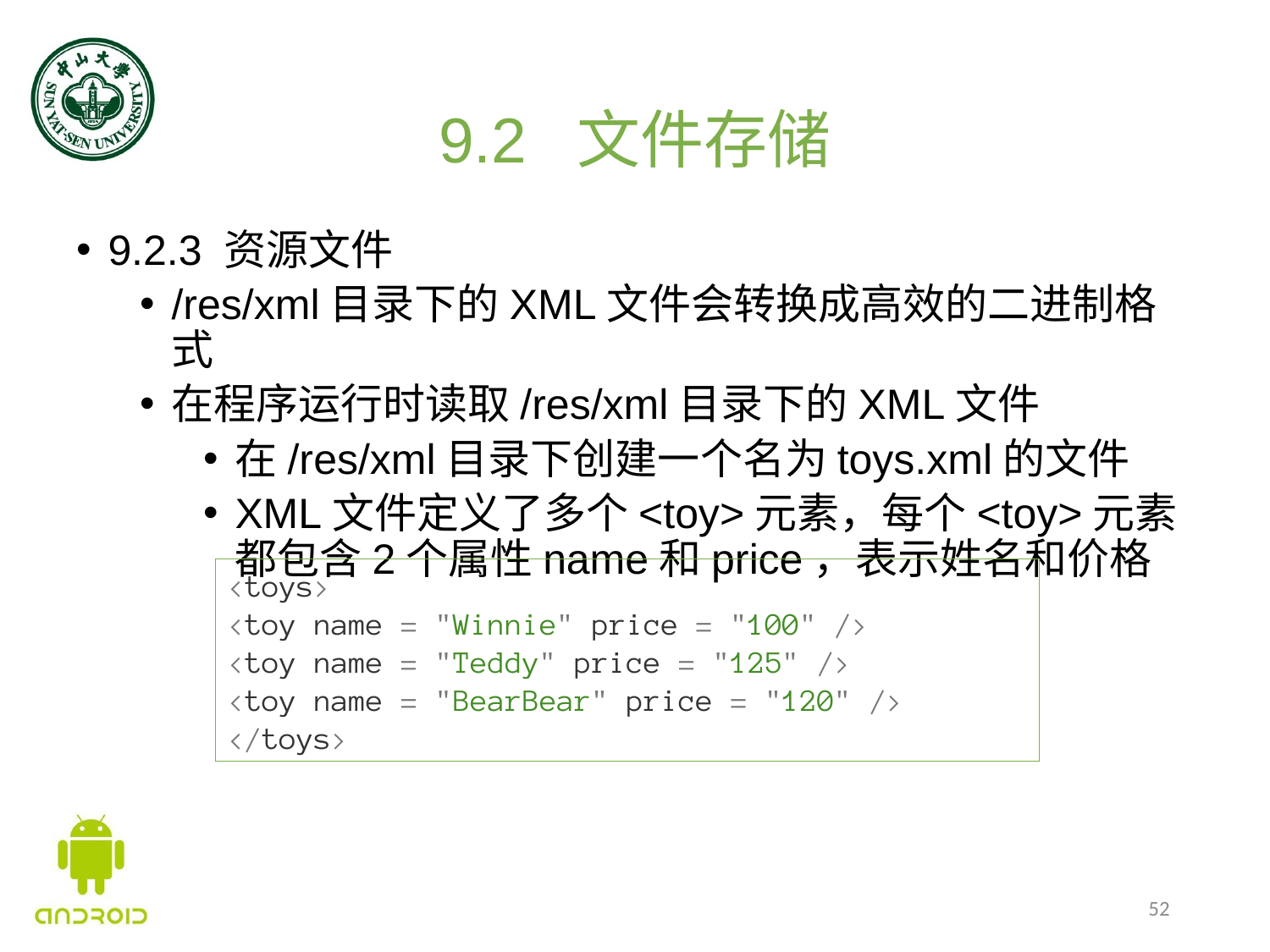

# 9.2  文件存储
9.2.3 资源文件
/res/xml目录下的XML文件会转换成高效的二进制格式
在程序运行时读取/res/xml目录下的XML文件
在/res/xml目录下创建一个名为toys.xml的文件
XML文件定义了多个<toy>元素，每个<toy>元素都包含2个属性name和price，表示姓名和价格
<toys>
<toy name = "Winnie" price = "100" />
<toy name = "Teddy" price = "125" />
<toy name = "BearBear" price = "120" />
</toys>
52